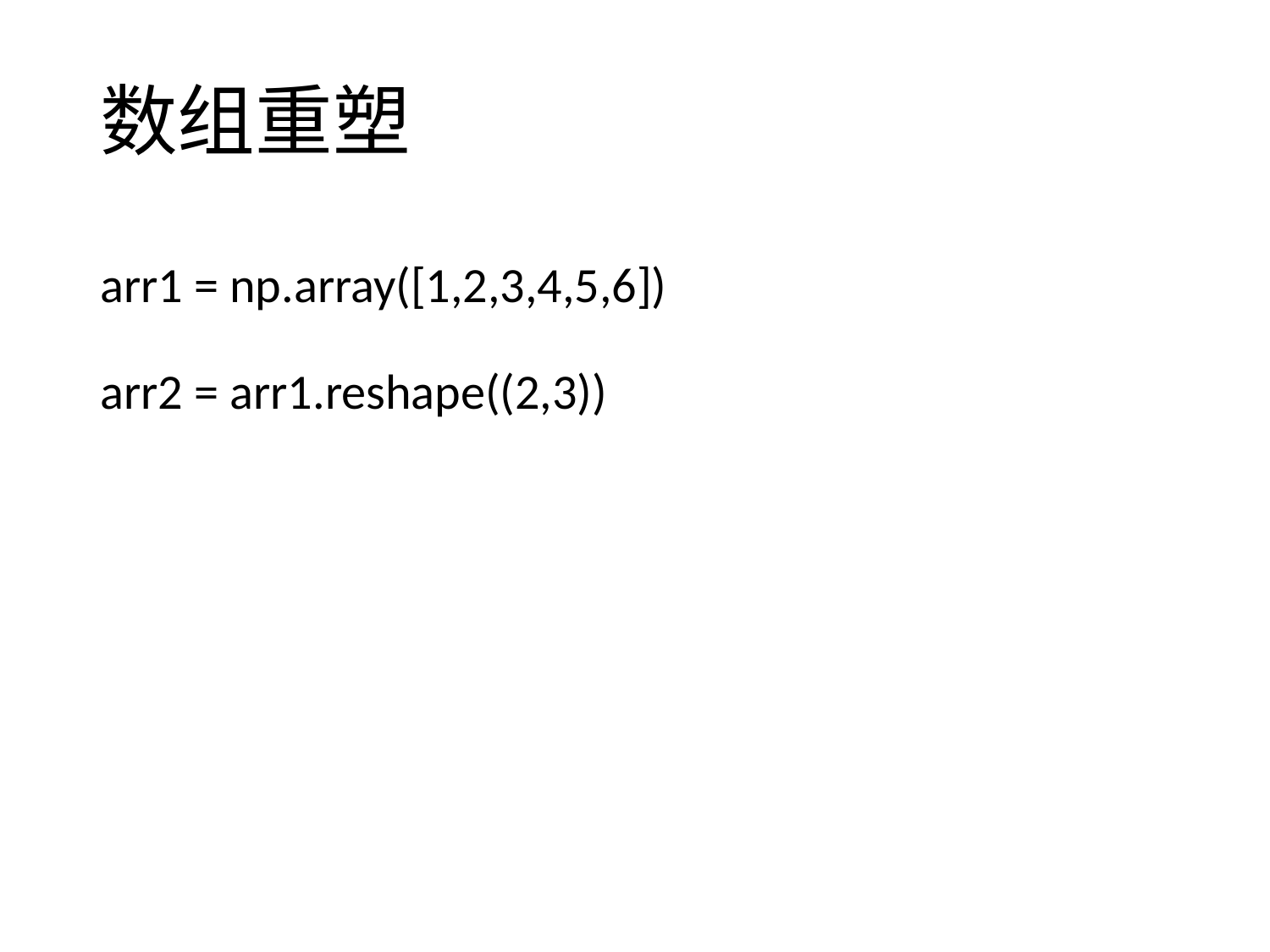

# 数组重塑
arr1 = np.array([1,2,3,4,5,6])
arr2 = arr1.reshape((2,3))